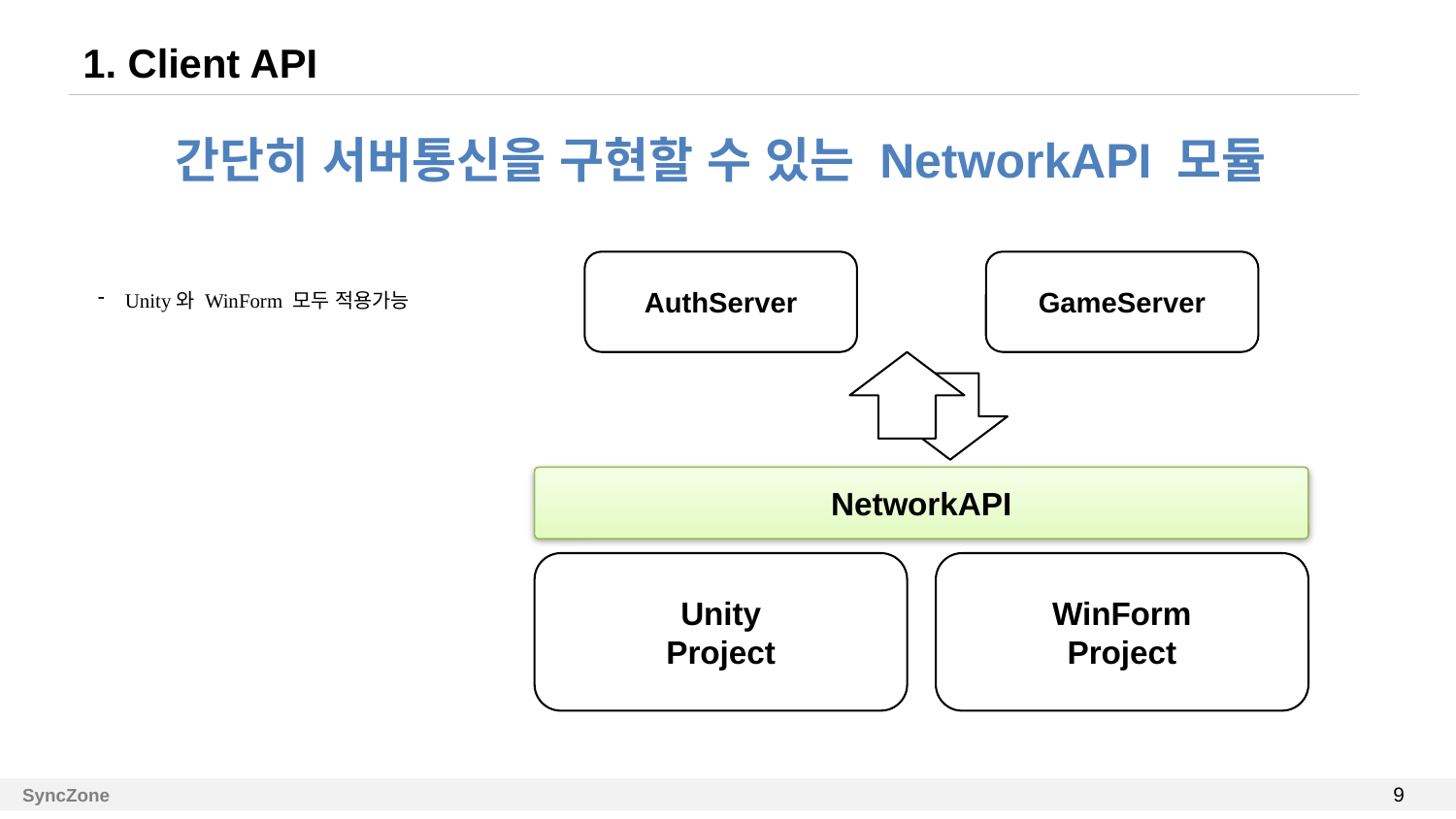

1. Client API
간단히 서버통신을 구현할 수 있는 NetworkAPI 모듈
AuthServer
GameServer
Unity와 WinForm 모두 적용가능

NetworkAPI
Unity
Project
WinForm
Project